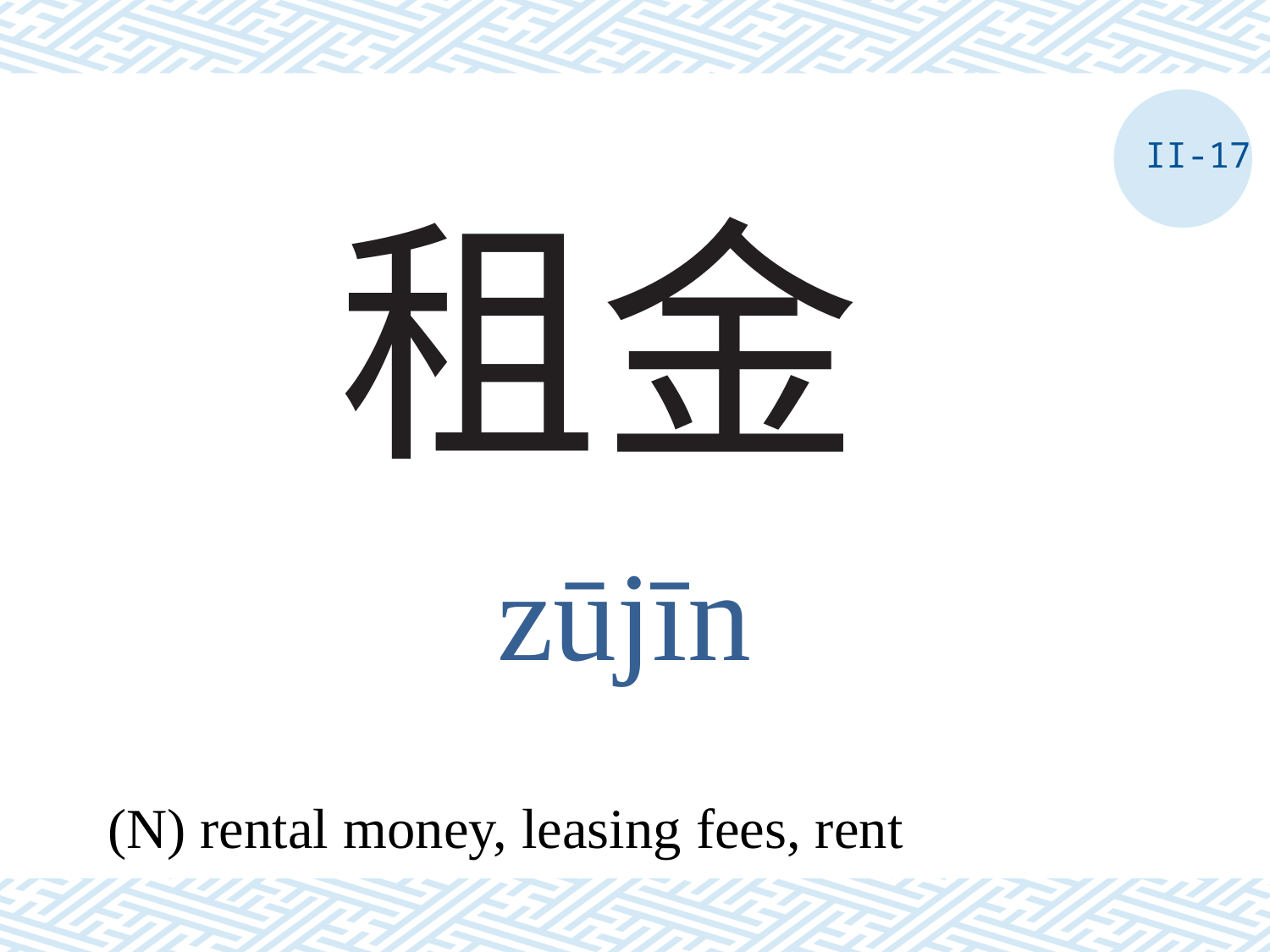

II-17

# 租金
zūjīn
(N) rental money, leasing fees, rent